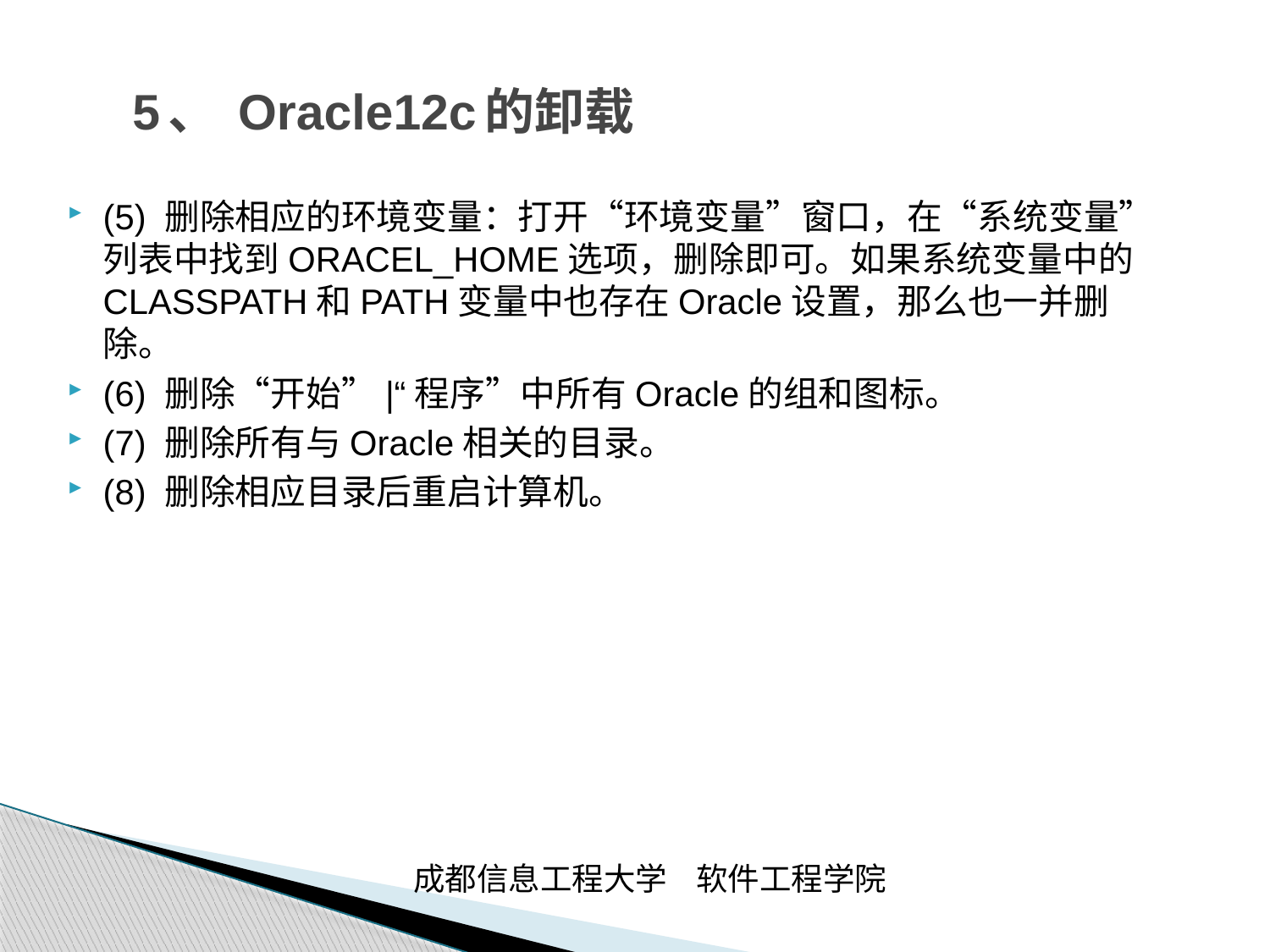

# 5、 Oracle12c的卸载
(5) 删除相应的环境变量：打开“环境变量”窗口，在“系统变量”列表中找到ORACEL_HOME选项，删除即可。如果系统变量中的CLASSPATH和PATH变量中也存在Oracle设置，那么也一并删除。
(6) 删除“开始”|“程序”中所有Oracle的组和图标。
(7) 删除所有与Oracle相关的目录。
(8) 删除相应目录后重启计算机。